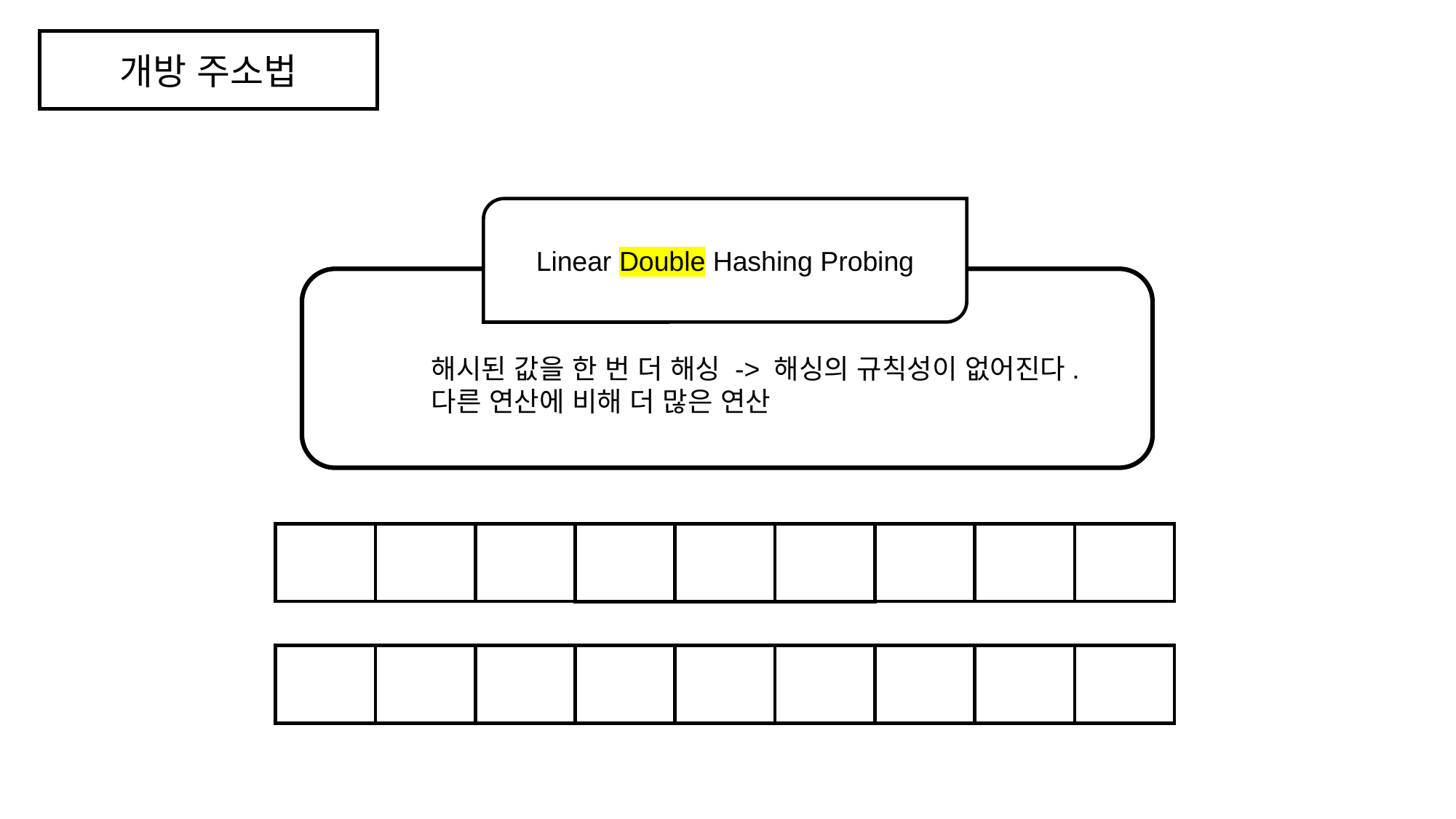

개방 주소법
Linear Double Hashing Probing

해시된 값을 한 번 더 해싱 -> 해싱의 규칙성이 없어진다.
다른 연산에 비해 더 많은 연산